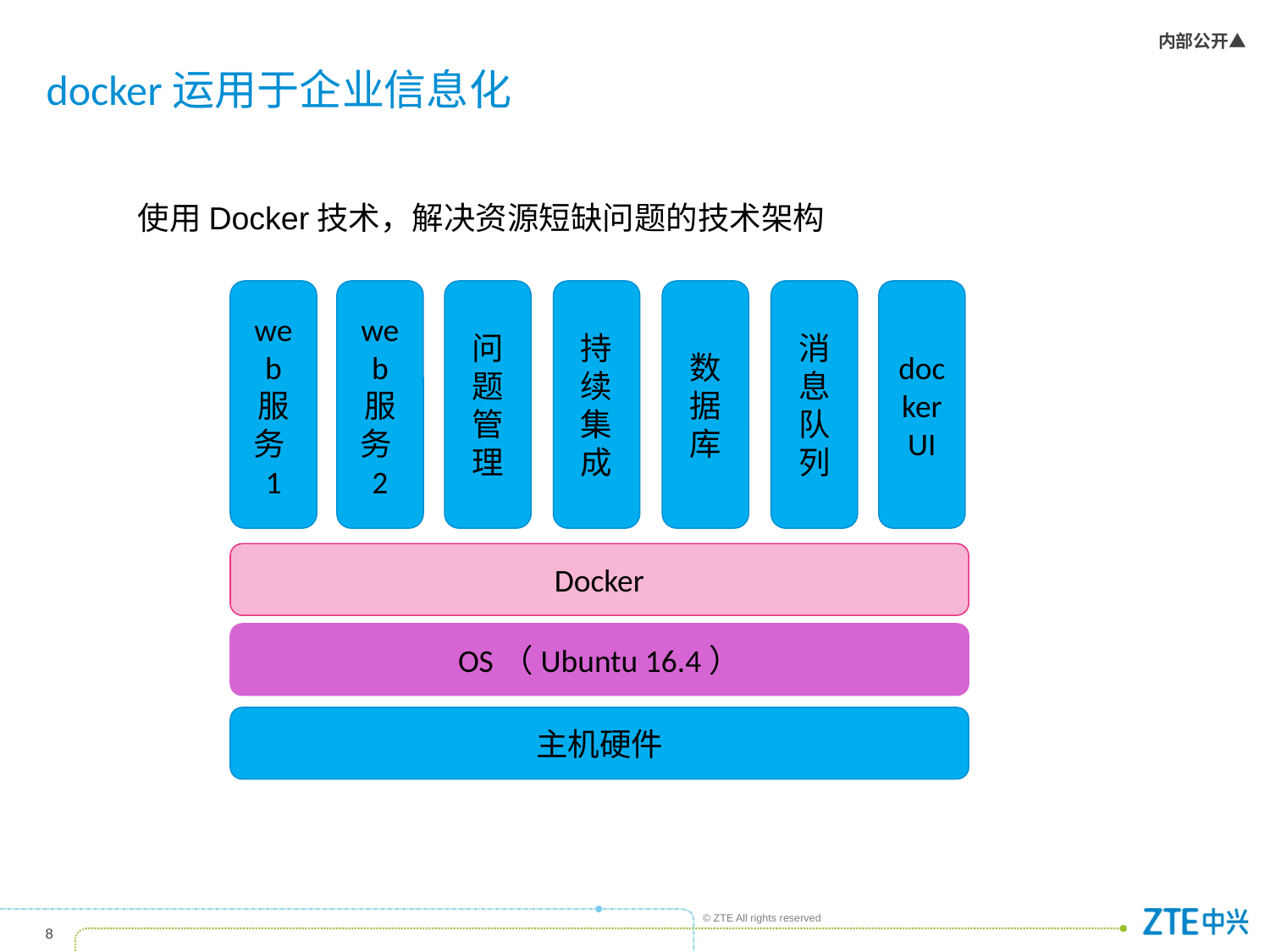

# docker运用于企业信息化
使用Docker技术，解决资源短缺问题的技术架构
web
服务1
web
服务2
问题管理
持续集成
数据库
消息队列
docker
UI
Docker
OS（Ubuntu 16.4）
主机硬件